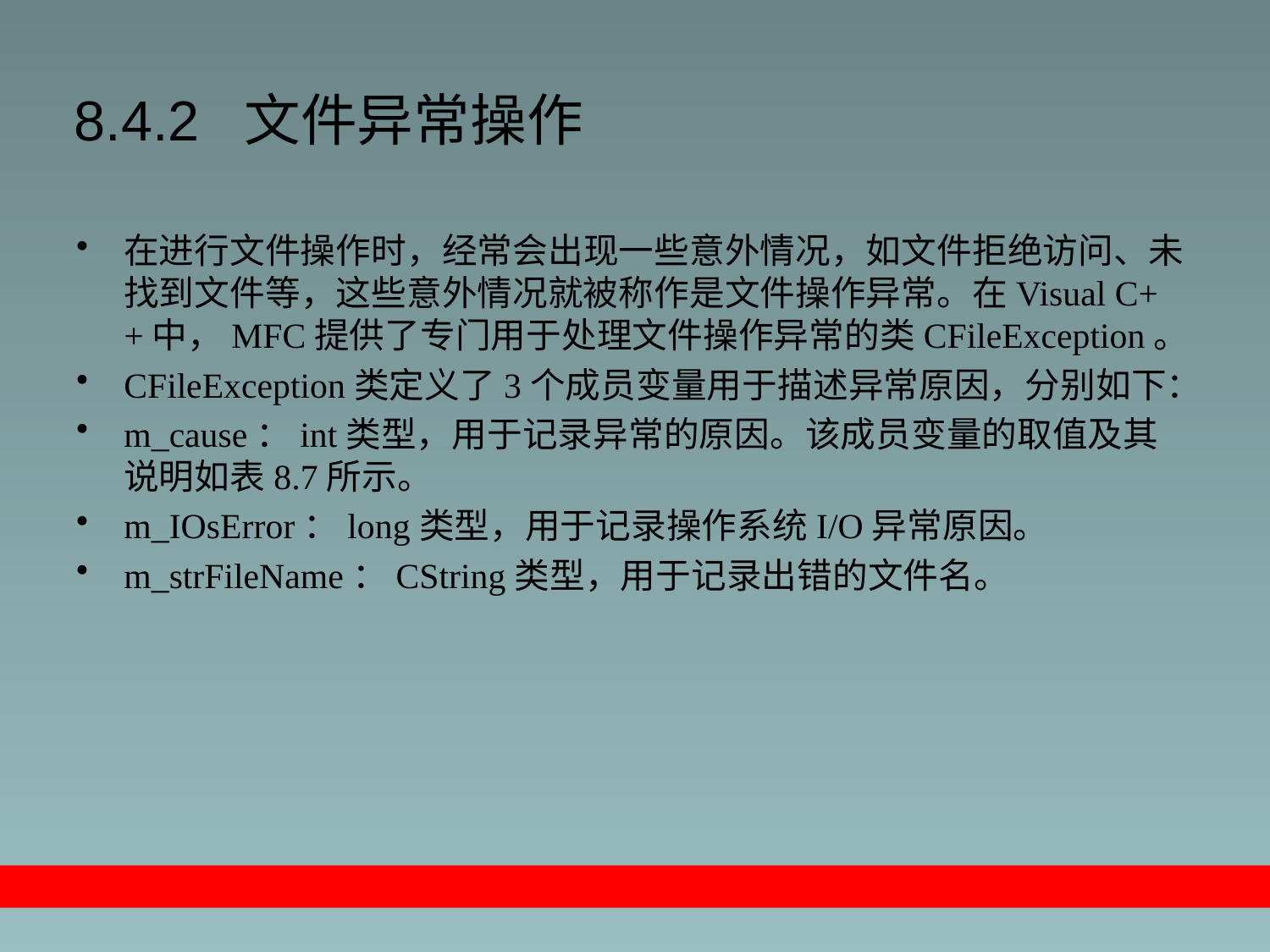

# 8.4.2  文件异常操作
在进行文件操作时，经常会出现一些意外情况，如文件拒绝访问、未找到文件等，这些意外情况就被称作是文件操作异常。在Visual C++中，MFC提供了专门用于处理文件操作异常的类CFileException。
CFileException类定义了3个成员变量用于描述异常原因，分别如下：
m_cause：int类型，用于记录异常的原因。该成员变量的取值及其说明如表8.7所示。
m_IOsError：long类型，用于记录操作系统I/O异常原因。
m_strFileName：CString类型，用于记录出错的文件名。